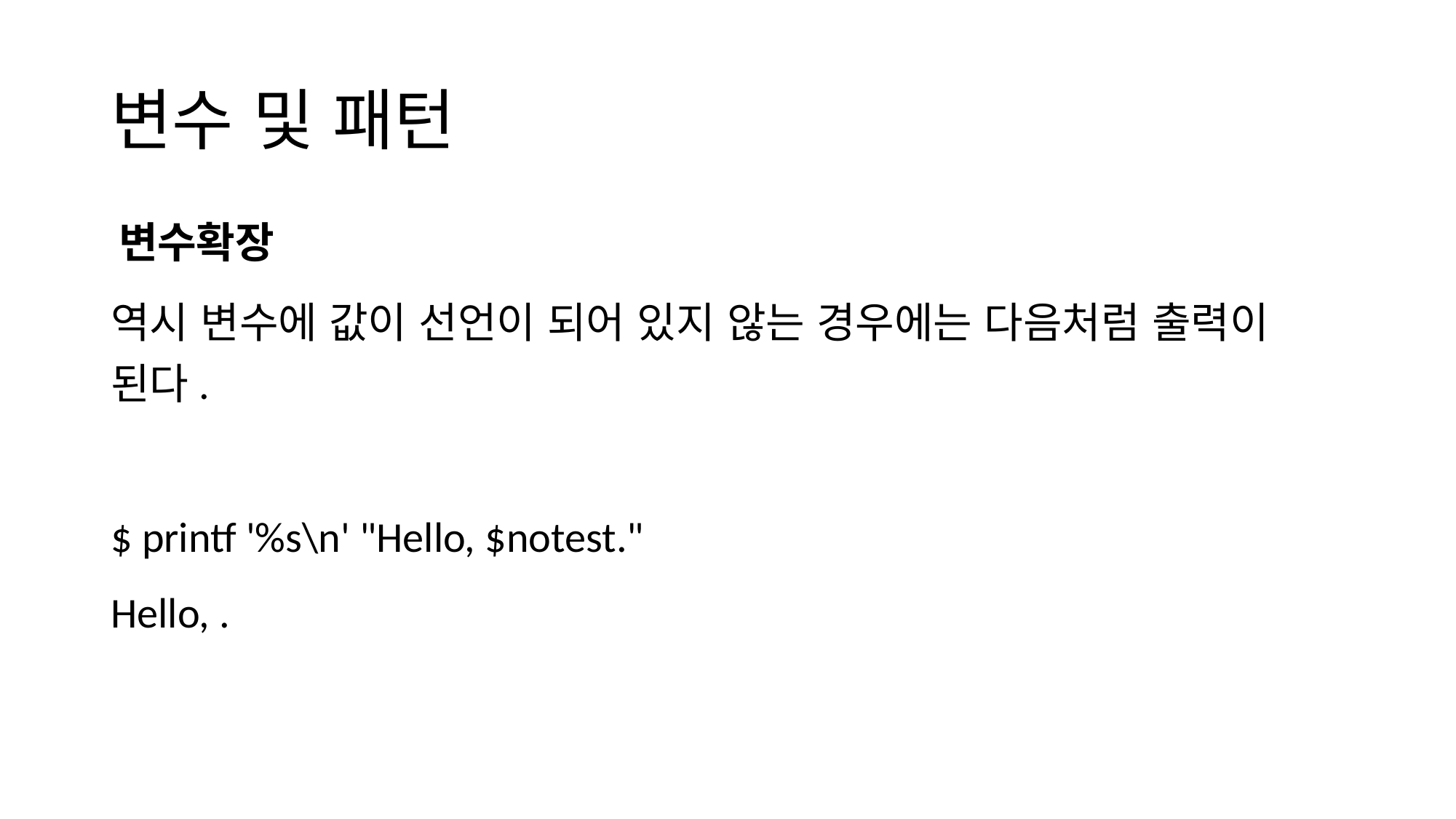

# 변수 및 패턴
변수확장
역시 변수에 값이 선언이 되어 있지 않는 경우에는 다음처럼 출력이 된다.

$ printf '%s\n' "Hello, $notest."
Hello, .